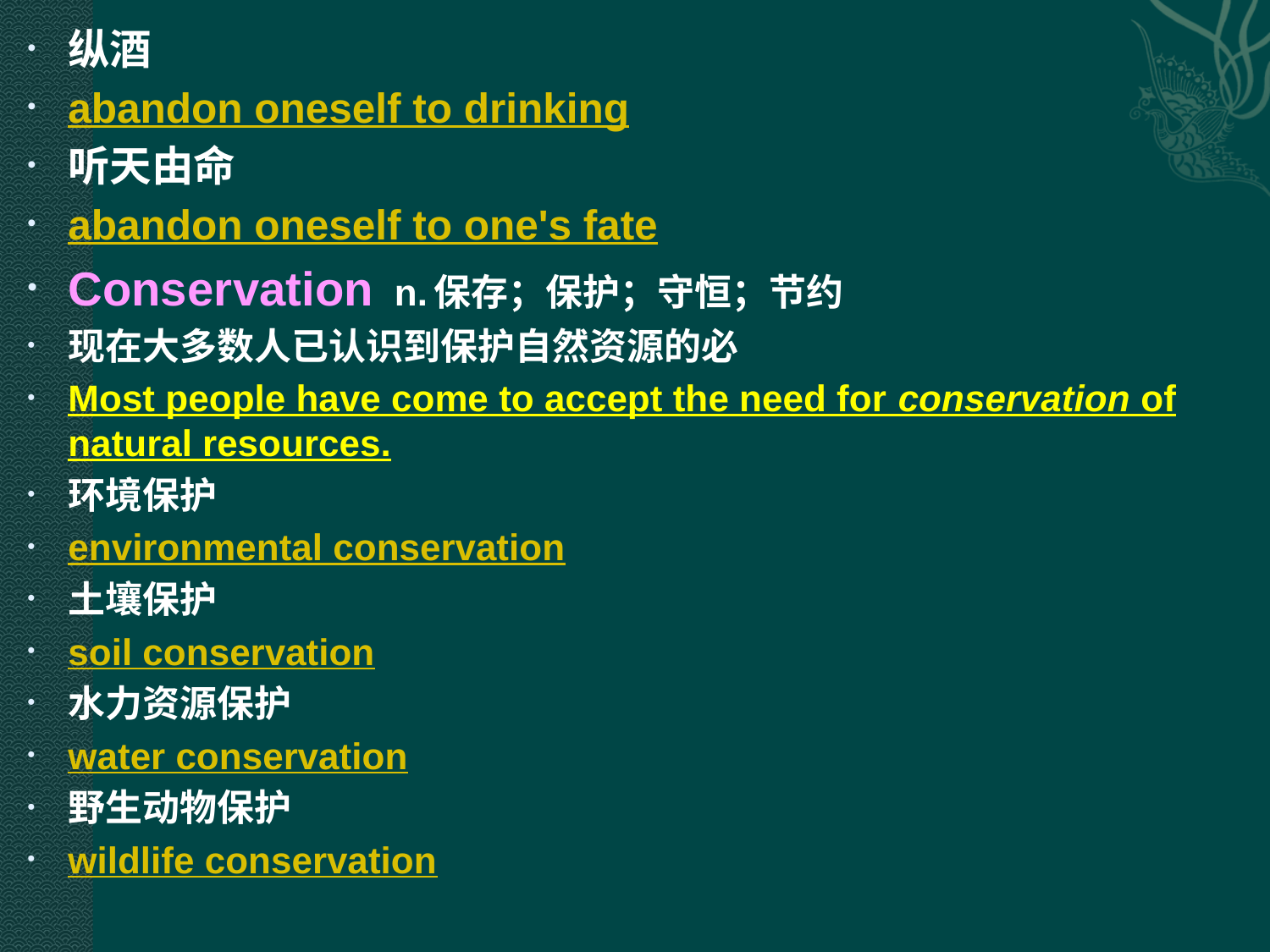

纵酒
abandon oneself to drinking
听天由命
abandon oneself to one's fate
Conservation  n.保存；保护；守恒；节约
现在大多数人已认识到保护自然资源的必
Most people have come to accept the need for conservation of natural resources.
环境保护
environmental conservation
土壤保护
soil conservation
水力资源保护
water conservation
野生动物保护
wildlife conservation